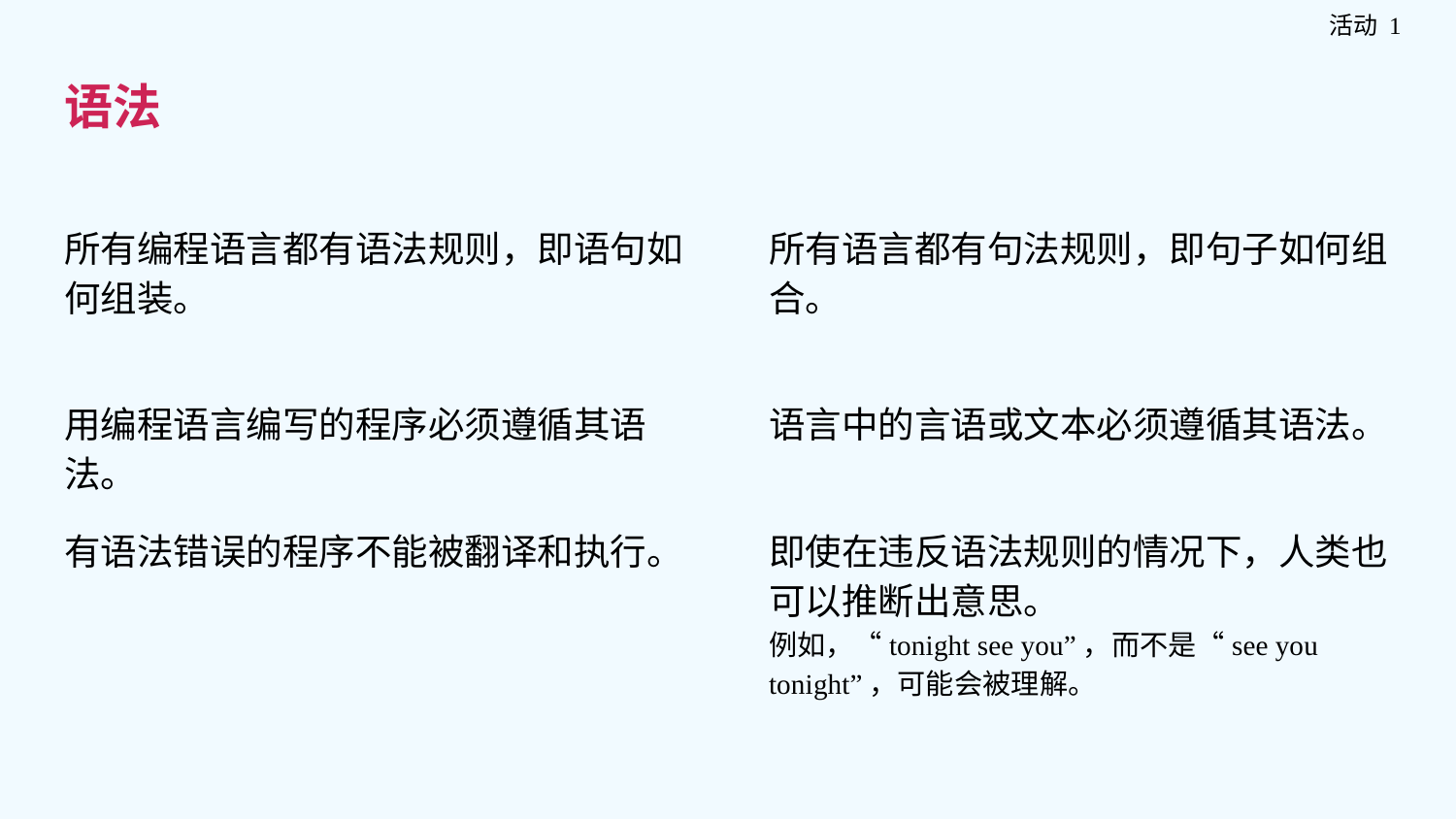

活动 1
语法
所有编程语言都有语法规则，即语句如何组装。
所有语言都有句法规则，即句子如何组合。
用编程语言编写的程序必须遵循其语法。
语言中的言语或文本必须遵循其语法。
有语法错误的程序不能被翻译和执行。
即使在违反语法规则的情况下，人类也可以推断出意思。
例如，“tonight see you”，而不是“see you tonight”，可能会被理解。